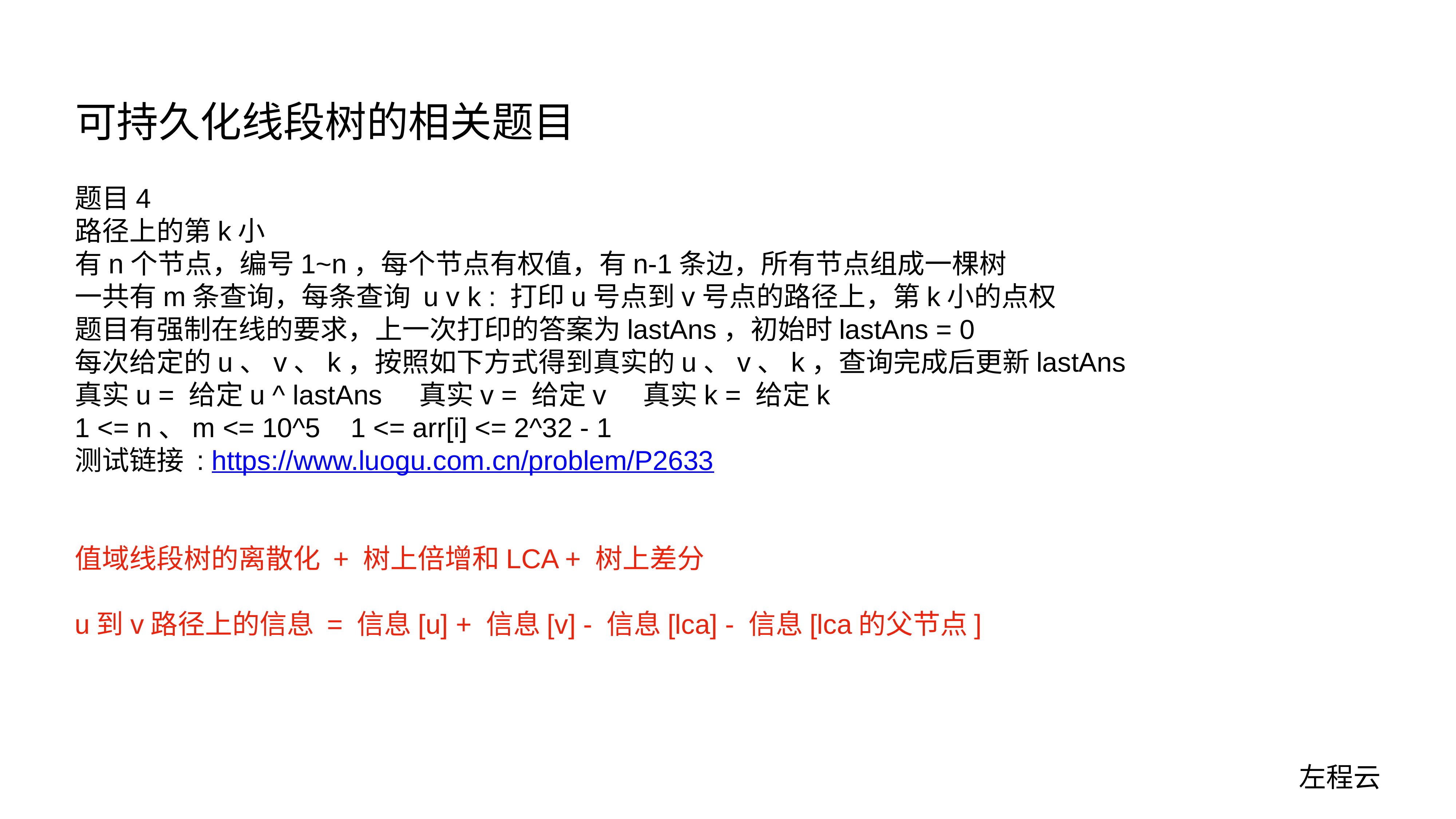

# 可持久化线段树的相关题目
题目4
路径上的第k小
有n个节点，编号1~n，每个节点有权值，有n-1条边，所有节点组成一棵树
一共有m条查询，每条查询 u v k : 打印u号点到v号点的路径上，第k小的点权
题目有强制在线的要求，上一次打印的答案为lastAns，初始时lastAns = 0
每次给定的u、v、k，按照如下方式得到真实的u、v、k，查询完成后更新lastAns
真实u = 给定u ^ lastAns    真实v = 给定v    真实k = 给定k
1 <= n、m <= 10^5    1 <= arr[i] <= 2^32 - 1
测试链接 : https://www.luogu.com.cn/problem/P2633

值域线段树的离散化 + 树上倍增和LCA + 树上差分

u到v路径上的信息 = 信息[u] + 信息[v] - 信息[lca] - 信息[lca的父节点]
左程云